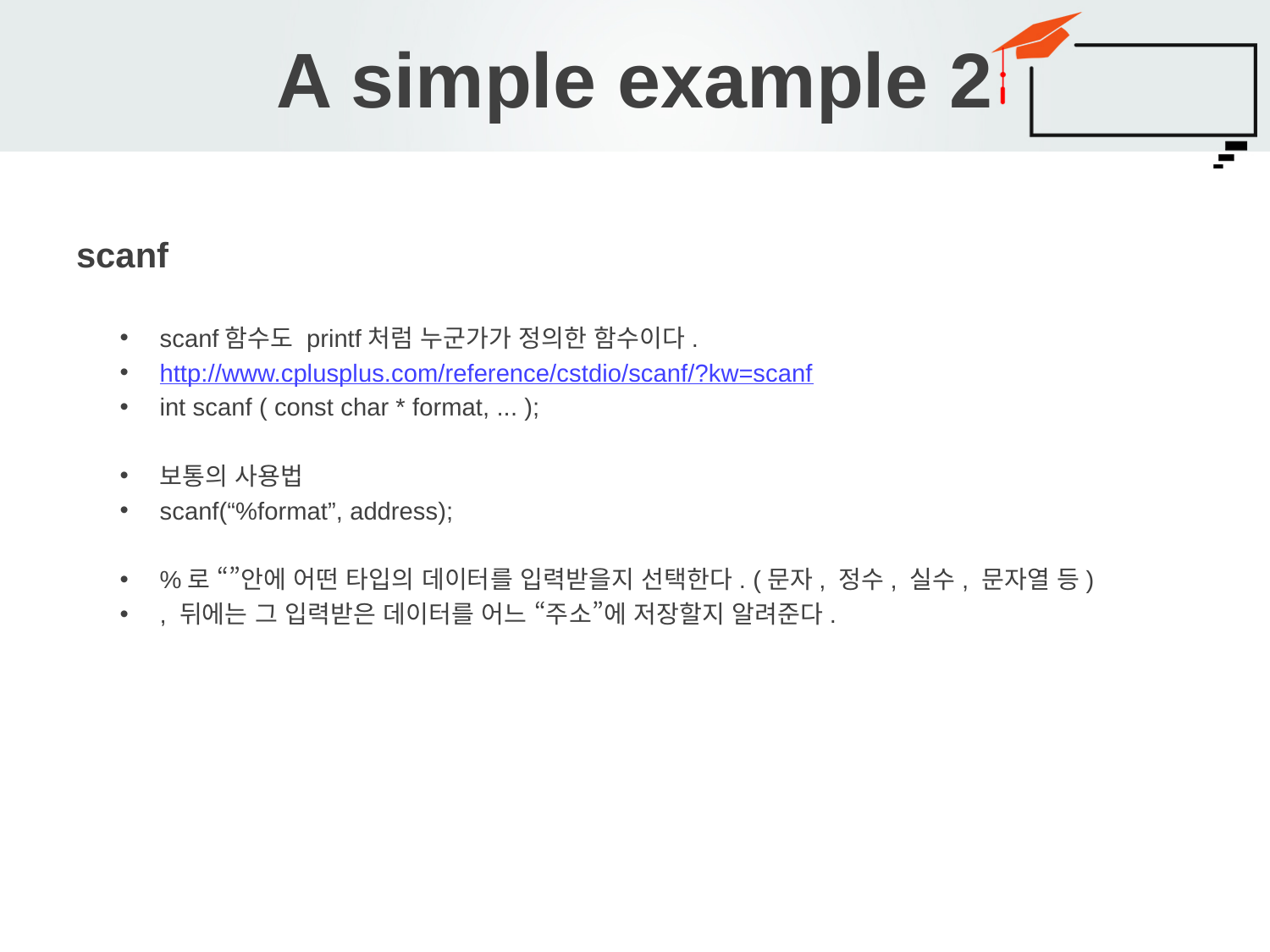

# A simple example 2
scanf
scanf함수도 printf처럼 누군가가 정의한 함수이다.
http://www.cplusplus.com/reference/cstdio/scanf/?kw=scanf
int scanf ( const char * format, ... );

보통의 사용법
scanf(“%format”, address);

%로 “”안에 어떤 타입의 데이터를 입력받을지 선택한다. (문자, 정수, 실수, 문자열 등)
, 뒤에는 그 입력받은 데이터를 어느 “주소”에 저장할지 알려준다.